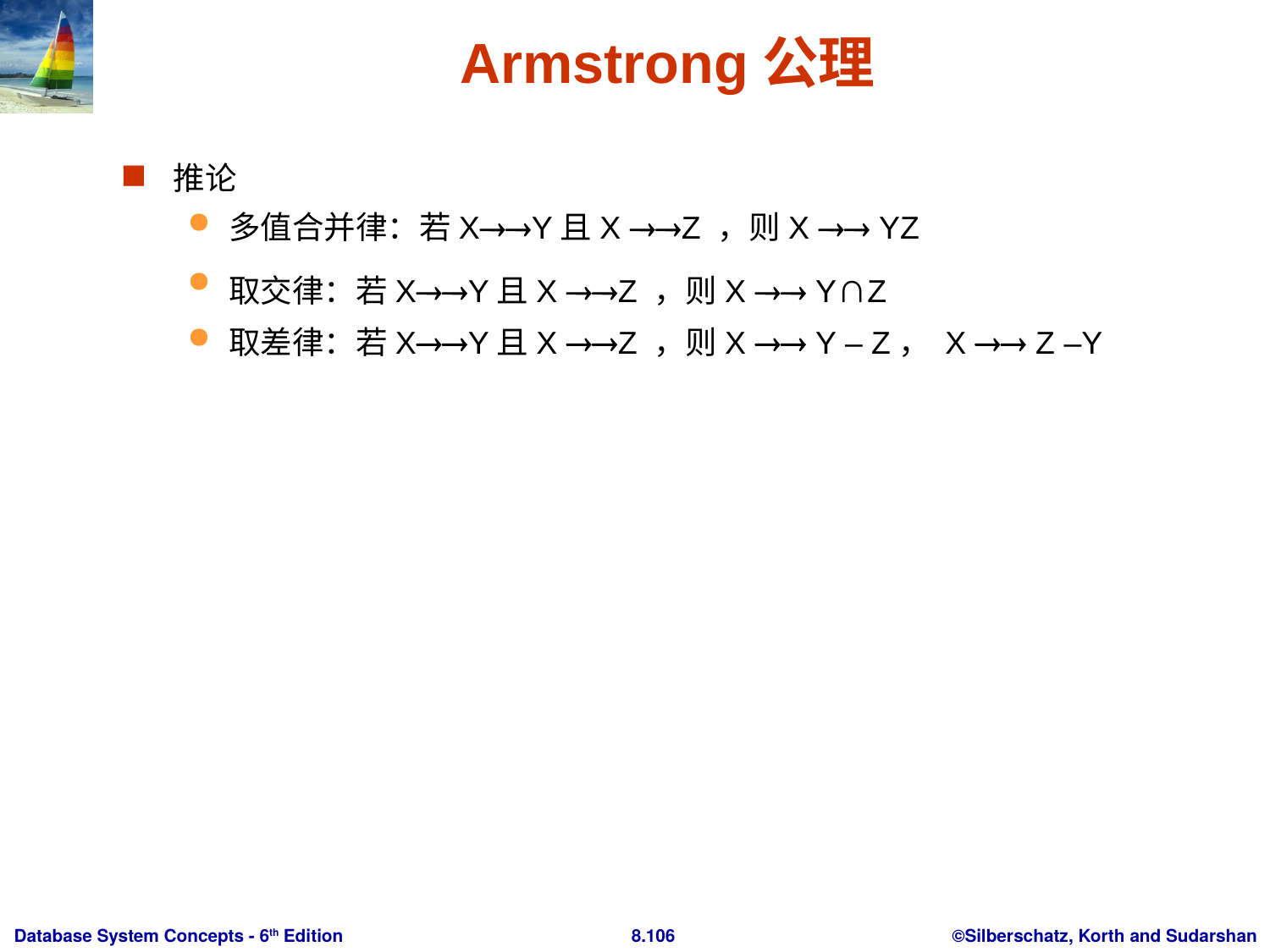

# Armstrong公理
推论
多值合并律：若X→→Y且X →→Z ，则X →→ YZ
取交律：若X→→Y且X →→Z ，则X →→ Y∩Z
取差律：若X→→Y且X →→Z ，则X →→ Y – Z， X →→ Z –Y